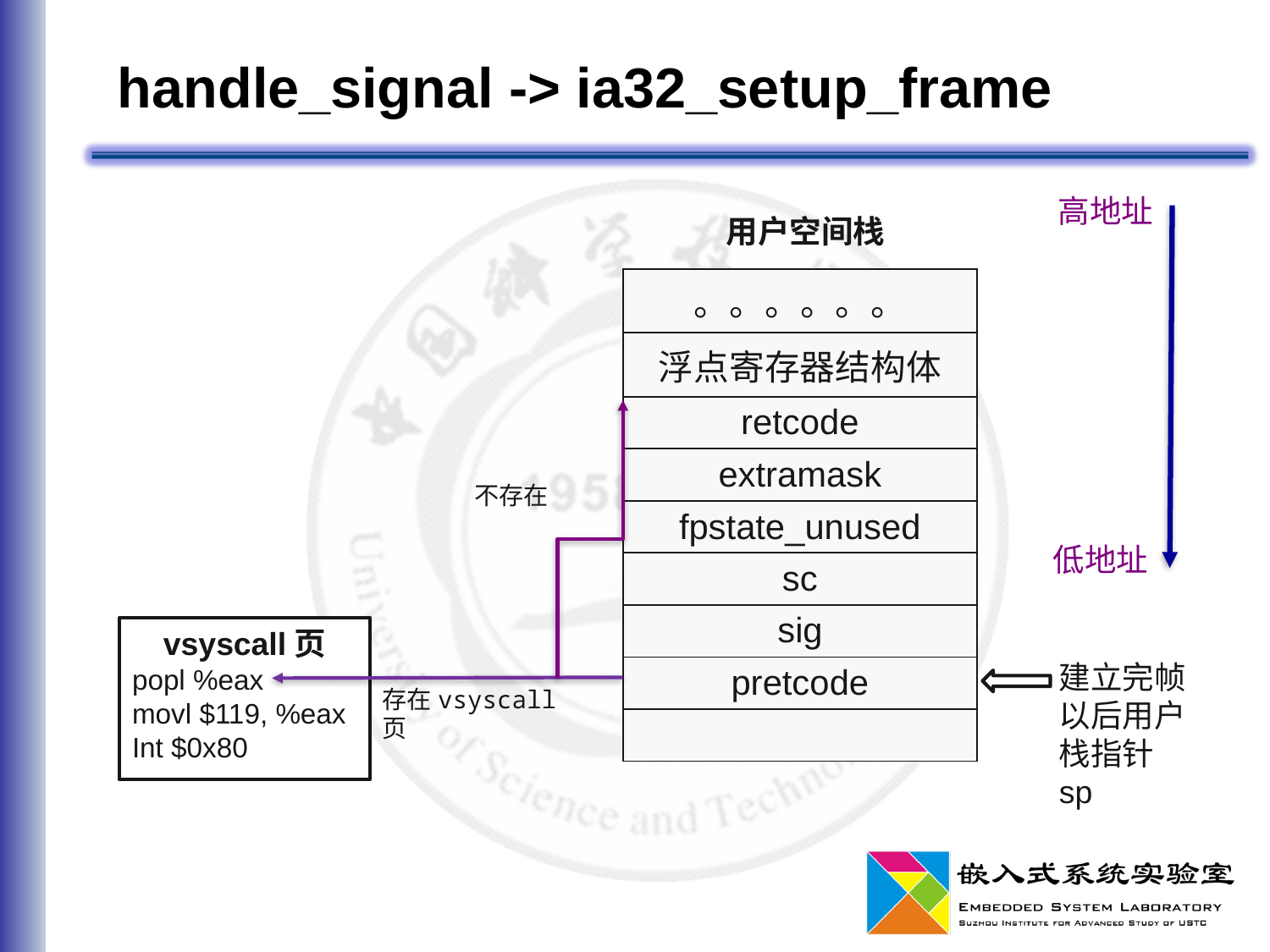

# handle_signal -> ia32_setup_frame
高地址
用户空间栈
| 。。。。。。 |
| --- |
| 浮点寄存器结构体 |
| retcode |
| extramask |
| fpstate\_unused |
| sc |
| sig |
| pretcode |
|  |
不存在
低地址
vsyscall页
popl %eax
movl $119, %eax
Int $0x80
建立完帧以后用户栈指针sp

存在vsyscall页